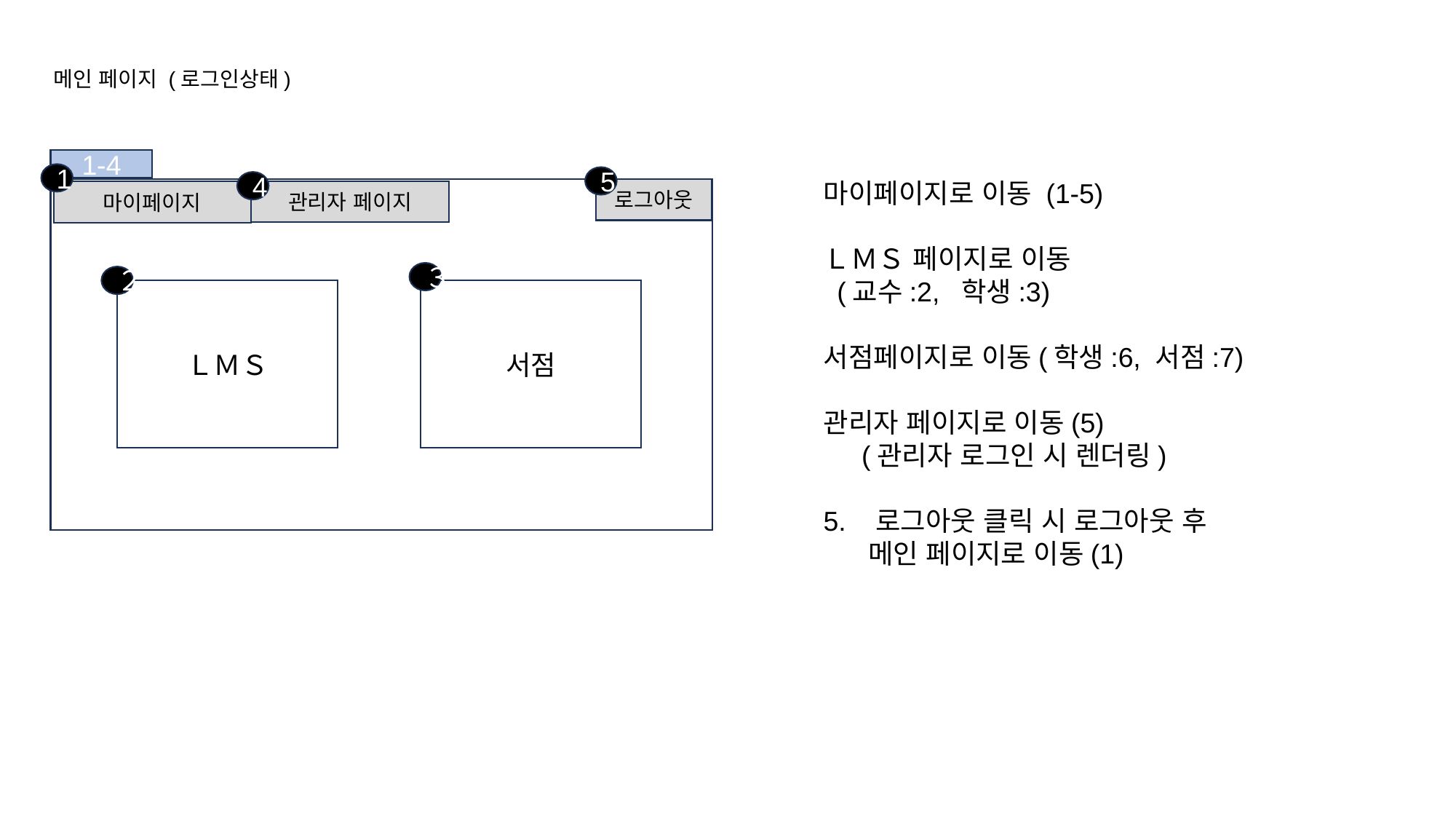

메인 페이지 (로그인상태)
1-4
1
5
마이페이지로 이동 (1-5)

ＬＭＳ 페이지로 이동
(교수:2,  학생:3)

서점페이지로 이동(학생:6, 서점:7)

관리자 페이지로 이동(5)
     (관리자 로그인 시 렌더링)

5.   로그아웃 클릭 시 로그아웃 후
     메인 페이지로 이동(1)
4
로그아웃

관리자 페이지
마이페이지
３
２
ＬＭＳ
서점